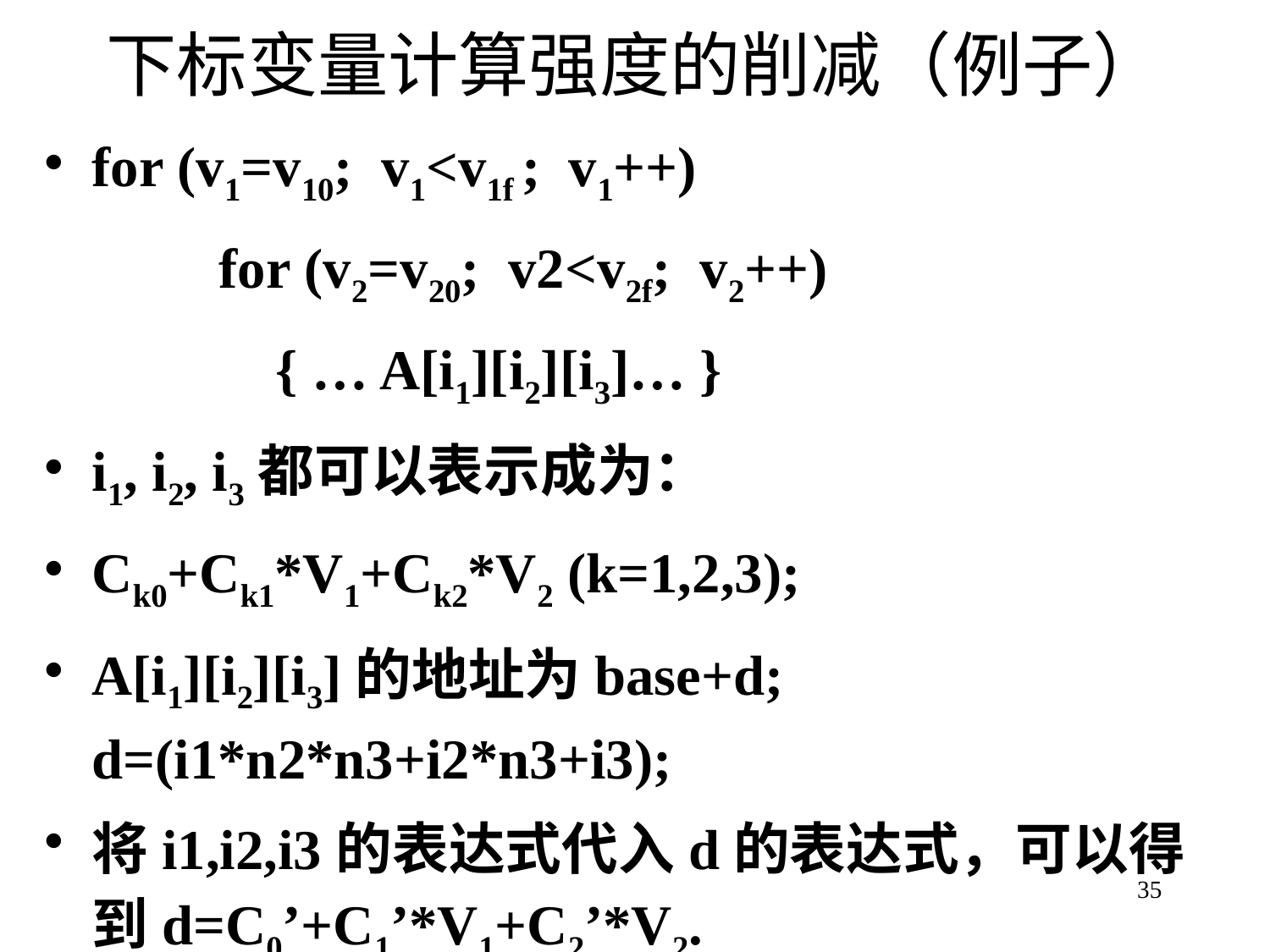

# 下标变量计算强度的削减（例子）
for (v1=v10;  v1<v1f ;  v1++)
		for (v2=v20;  v2<v2f;  v2++)
		    { … A[i1][i2][i3]… }
i1, i2, i3都可以表示成为：
Ck0+Ck1*V1+Ck2*V2 (k=1,2,3);
A[i1][i2][i3]的地址为base+d; d=(i1*n2*n3+i2*n3+i3);
将i1,i2,i3的表达式代入d的表达式，可以得到d=C0’+C1’*V1+C2’*V2.
35